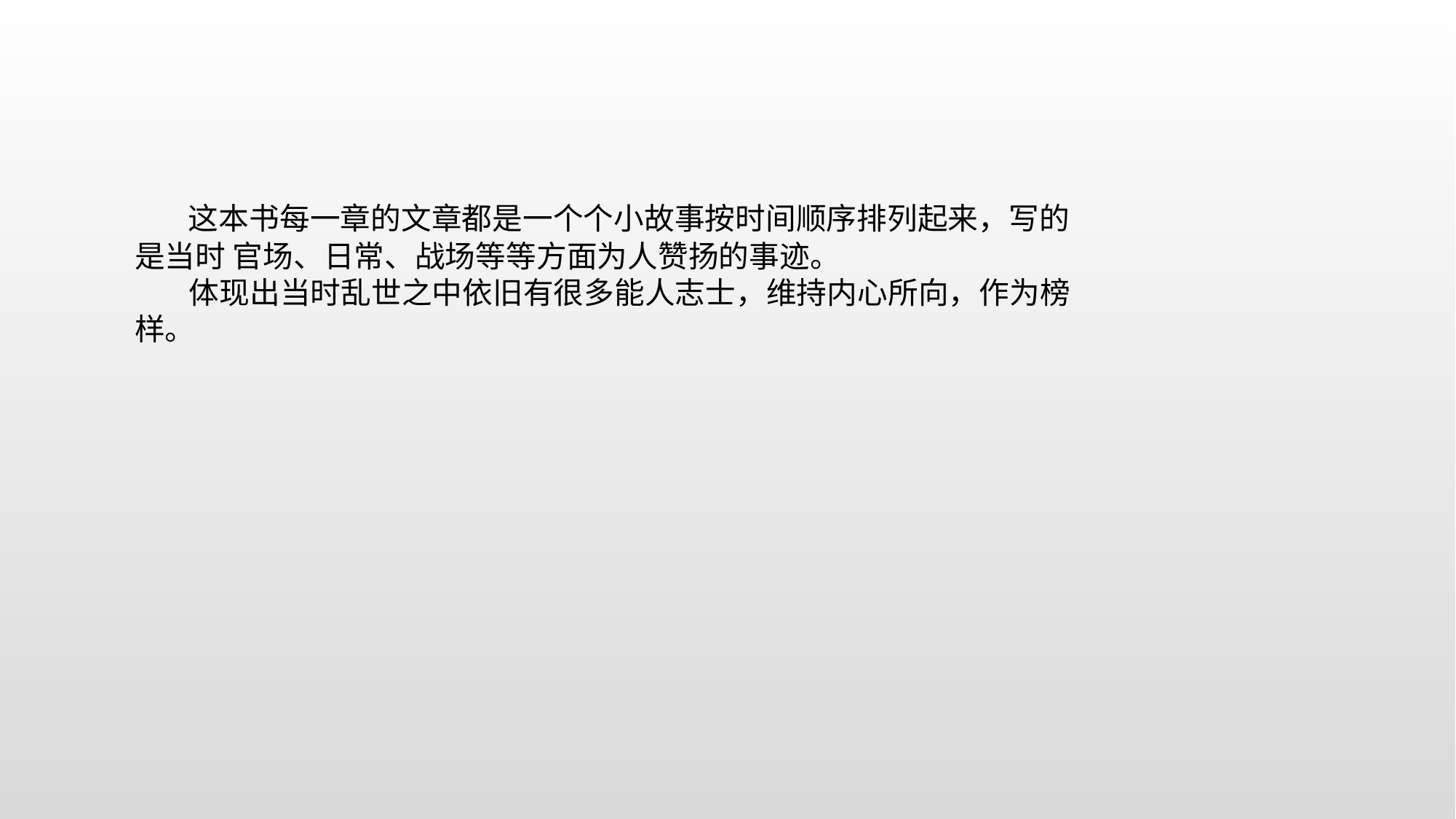

这本书每一章的文章都是一个个小故事按时间顺序排列起来，写的是当时 官场、日常、战场等等方面为人赞扬的事迹。
       体现出当时乱世之中依旧有很多能人志士，维持内心所向，作为榜样。